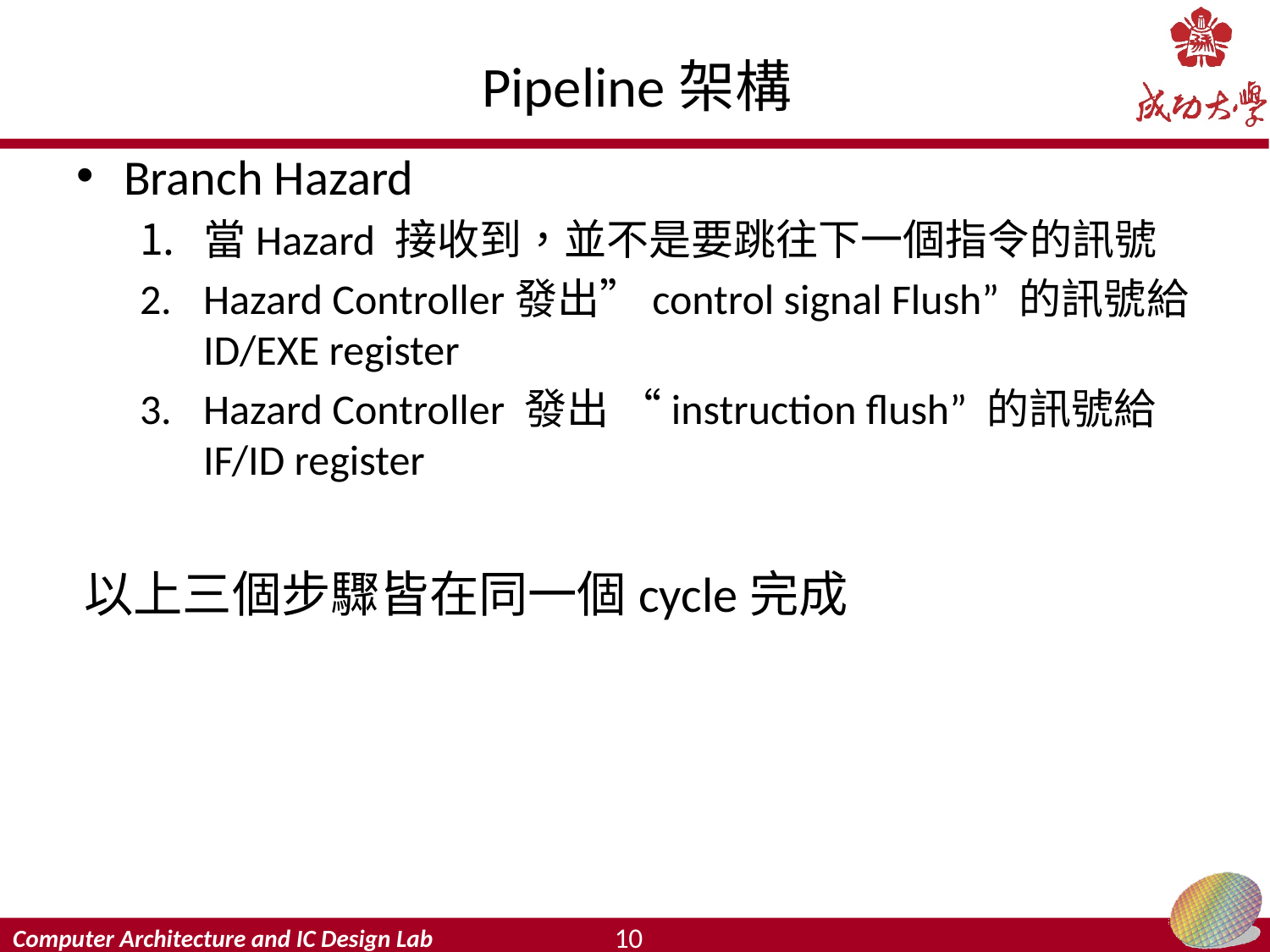

# Pipeline架構
Branch Hazard
當Hazard 接收到，並不是要跳往下一個指令的訊號
Hazard Controller發出”control signal Flush” 的訊號給ID/EXE register
Hazard Controller 發出 “instruction flush” 的訊號給 IF/ID register

以上三個步驟皆在同一個cycle完成

10